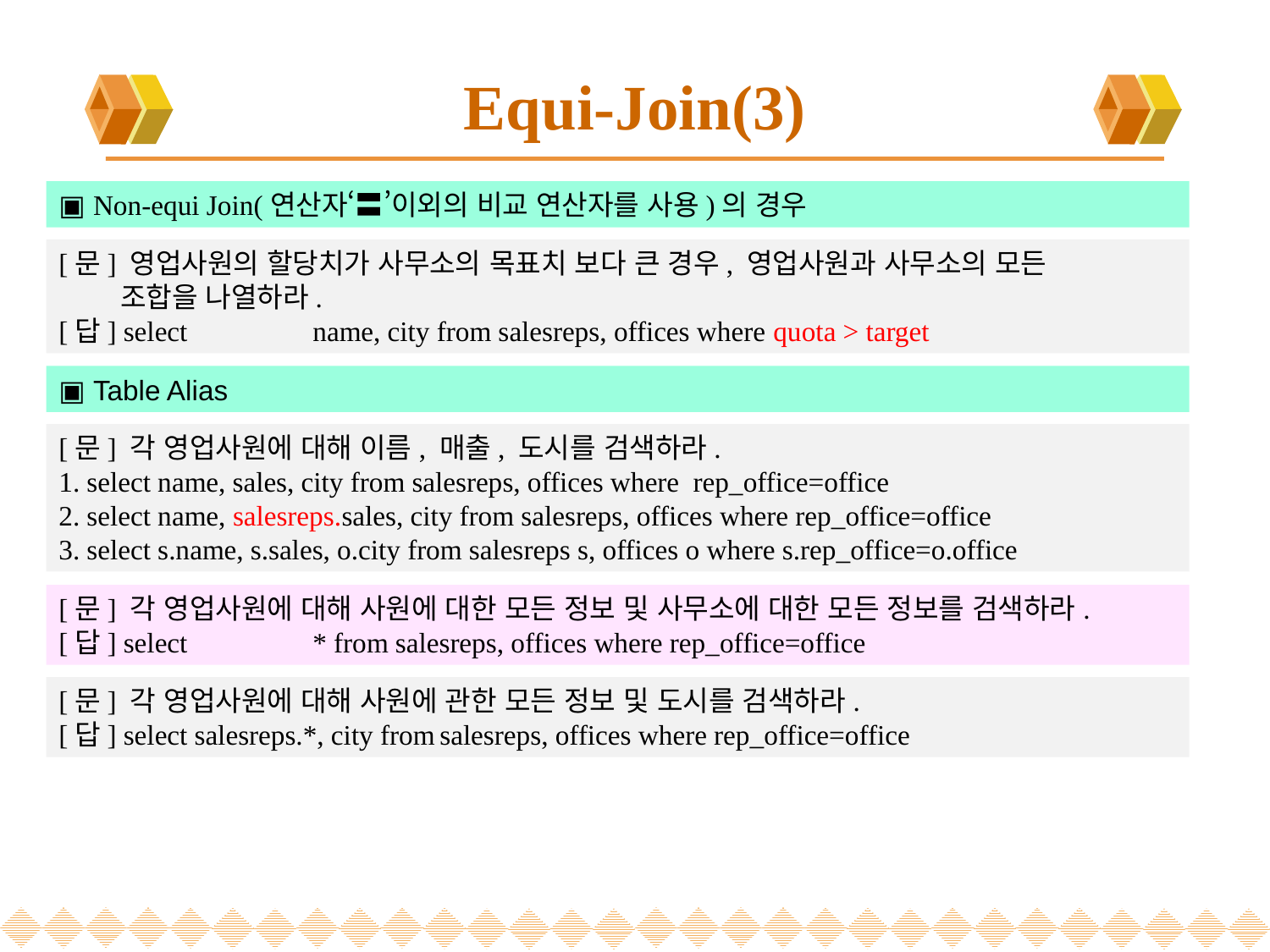

# Equi-Join(3)
▣ Non-equi Join(연산자‘〓’이외의 비교 연산자를 사용)의 경우
[문] 영업사원의 할당치가 사무소의 목표치 보다 큰 경우, 영업사원과 사무소의 모든
       조합을 나열하라.
[답] select 	name, city from salesreps, offices where quota > target
▣ Table Alias
[문] 각 영업사원에 대해 이름, 매출, 도시를 검색하라.
1. select name, sales, city from salesreps, offices where  rep_office=office
2. select name, salesreps.sales, city from salesreps, offices where rep_office=office
3. select s.name, s.sales, o.city from salesreps s, offices o where s.rep_office=o.office
[문] 각 영업사원에 대해 사원에 대한 모든 정보 및 사무소에 대한 모든 정보를 검색하라.
[답] select 	* from salesreps, offices where rep_office=office
[문] 각 영업사원에 대해 사원에 관한 모든 정보 및 도시를 검색하라.
[답] select salesreps.*, city from	salesreps, offices where rep_office=office